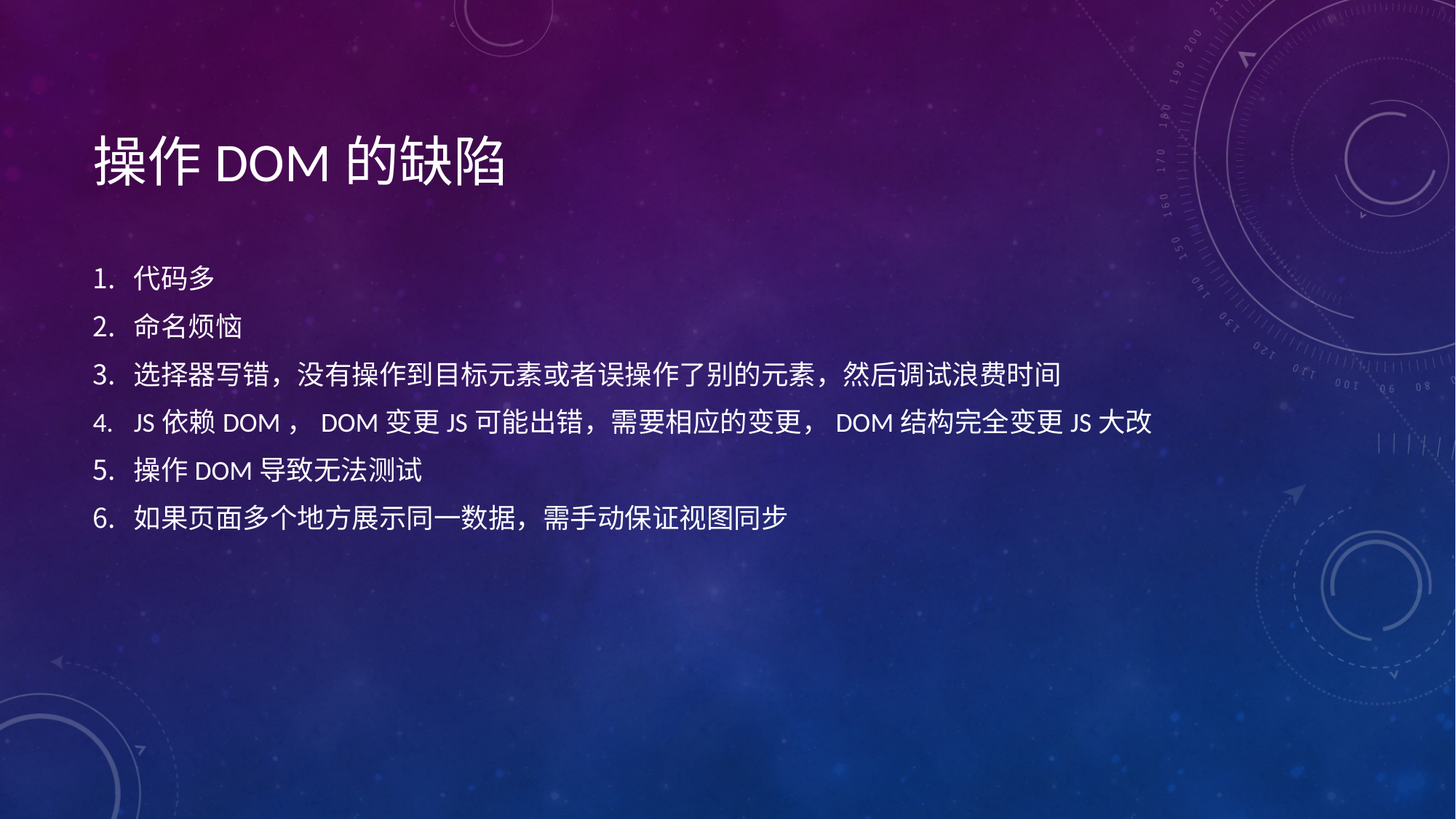

# 操作dom的缺陷
代码多
命名烦恼
选择器写错，没有操作到目标元素或者误操作了别的元素，然后调试浪费时间
JS依赖DOM，DOM变更JS可能出错，需要相应的变更，DOM结构完全变更JS大改
操作DOM导致无法测试
如果页面多个地方展示同一数据，需手动保证视图同步